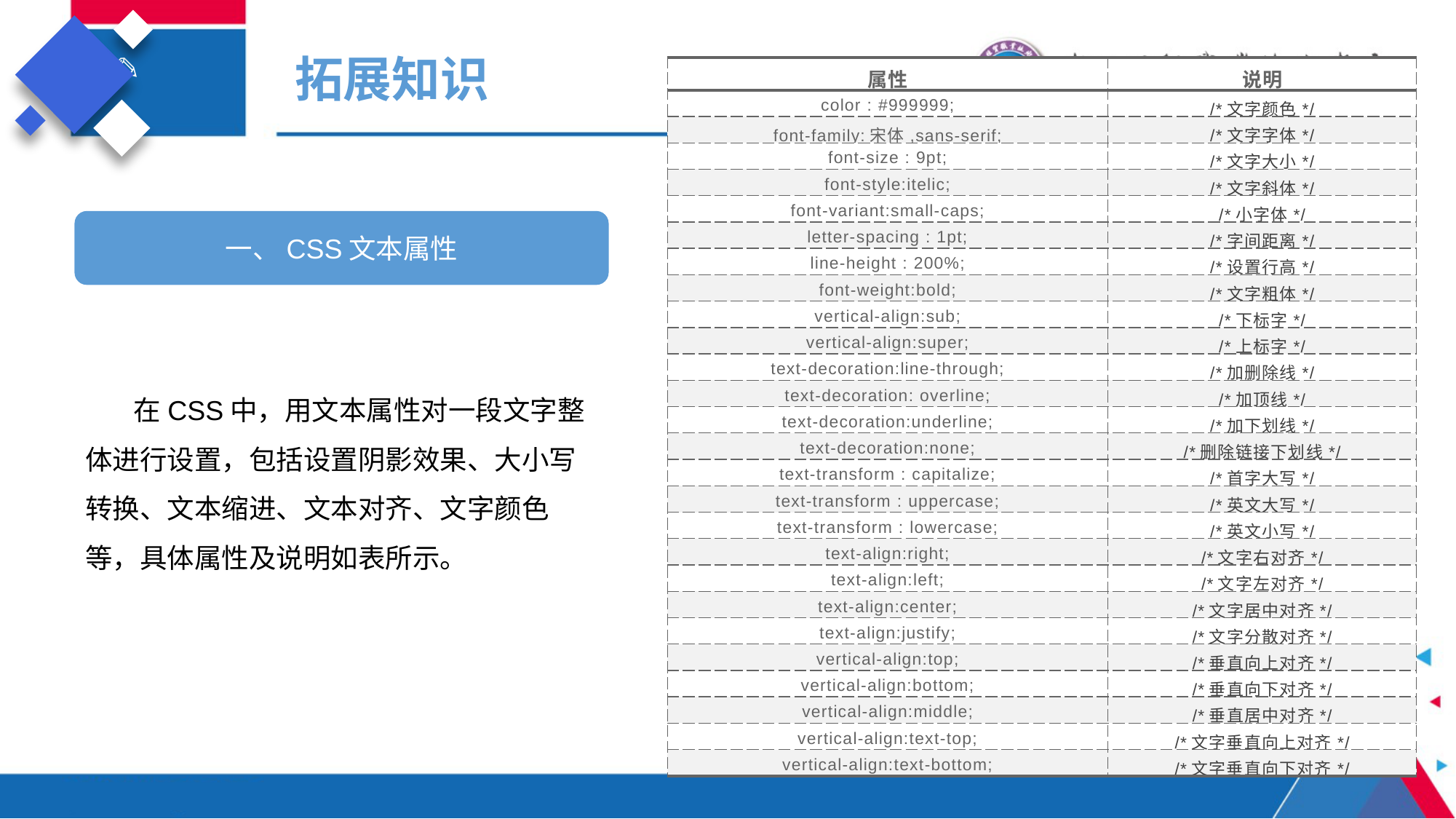

拓展知识
| 属性 | 说明 |
| --- | --- |
| color : #999999; | /\*文字颜色\*/ |
| font-family:宋体,sans-serif; | /\*文字字体\*/ |
| font-size : 9pt; | /\*文字大小\*/ |
| font-style:itelic; | /\*文字斜体\*/ |
| font-variant:small-caps; | /\*小字体\*/ |
| letter-spacing : 1pt; | /\*字间距离\*/ |
| line-height : 200%; | /\*设置行高\*/ |
| font-weight:bold; | /\*文字粗体\*/ |
| vertical-align:sub; | /\*下标字\*/ |
| vertical-align:super; | /\*上标字\*/ |
| text-decoration:line-through; | /\*加删除线\*/ |
| text-decoration: overline; | /\*加顶线\*/ |
| text-decoration:underline; | /\*加下划线\*/ |
| text-decoration:none; | /\*删除链接下划线\*/ |
| text-transform : capitalize; | /\*首字大写\*/ |
| text-transform : uppercase; | /\*英文大写\*/ |
| text-transform : lowercase; | /\*英文小写\*/ |
| text-align:right; | /\*文字右对齐\*/ |
| text-align:left; | /\*文字左对齐\*/ |
| text-align:center; | /\*文字居中对齐\*/ |
| text-align:justify; | /\*文字分散对齐\*/ |
| vertical-align:top; | /\*垂直向上对齐\*/ |
| vertical-align:bottom; | /\*垂直向下对齐\*/ |
| vertical-align:middle; | /\*垂直居中对齐\*/ |
| vertical-align:text-top; | /\*文字垂直向上对齐\*/ |
| vertical-align:text-bottom; | /\*文字垂直向下对齐\*/ |

一、CSS文本属性
在CSS中，用文本属性对一段文字整体进行设置，包括设置阴影效果、大小写转换、文本缩进、文本对齐、文字颜色等，具体属性及说明如表所示。